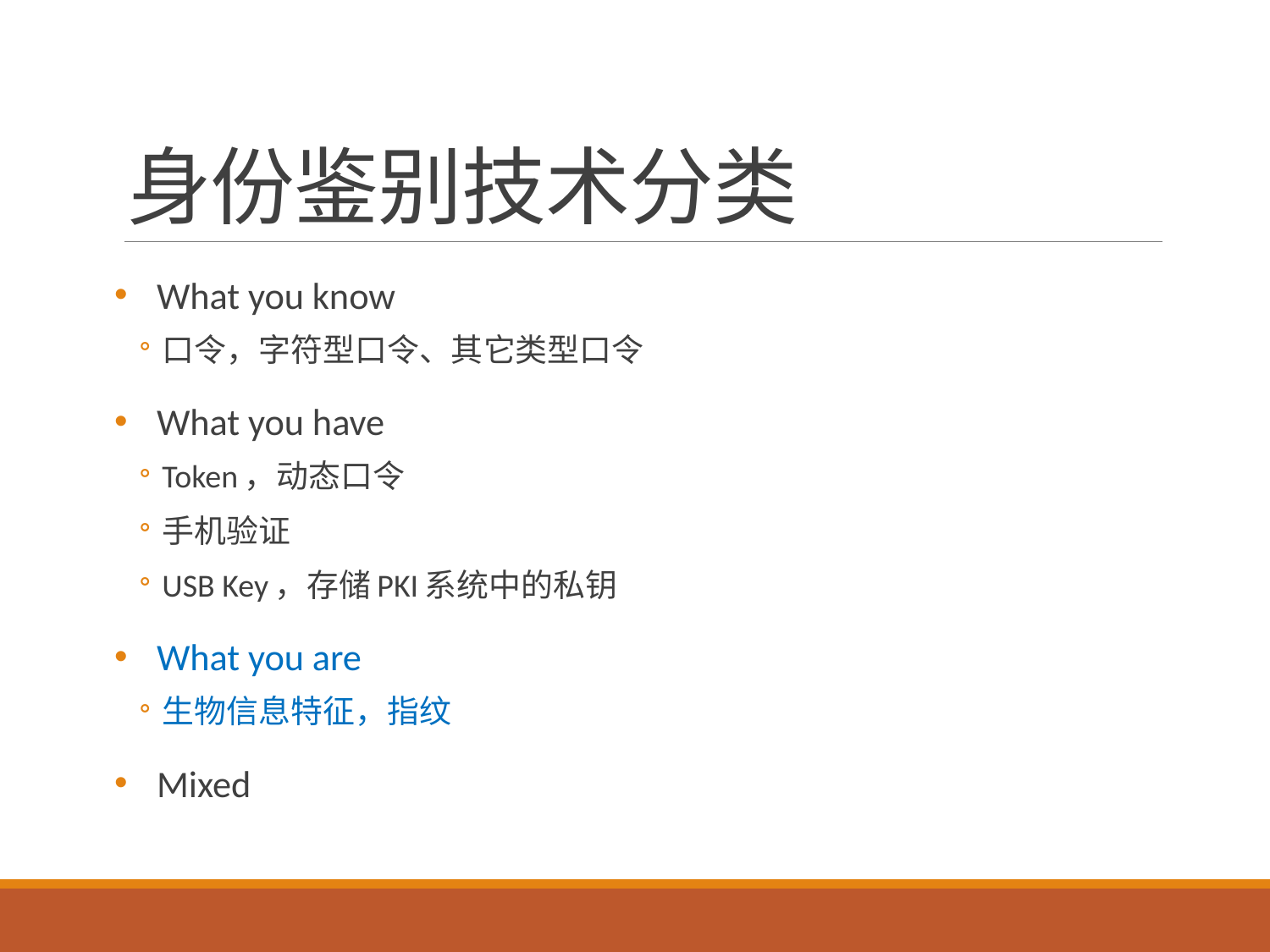

# 身份鉴别技术分类
What you know
口令，字符型口令、其它类型口令
What you have
Token，动态口令
手机验证
USB Key，存储PKI系统中的私钥
What you are
生物信息特征，指纹
Mixed